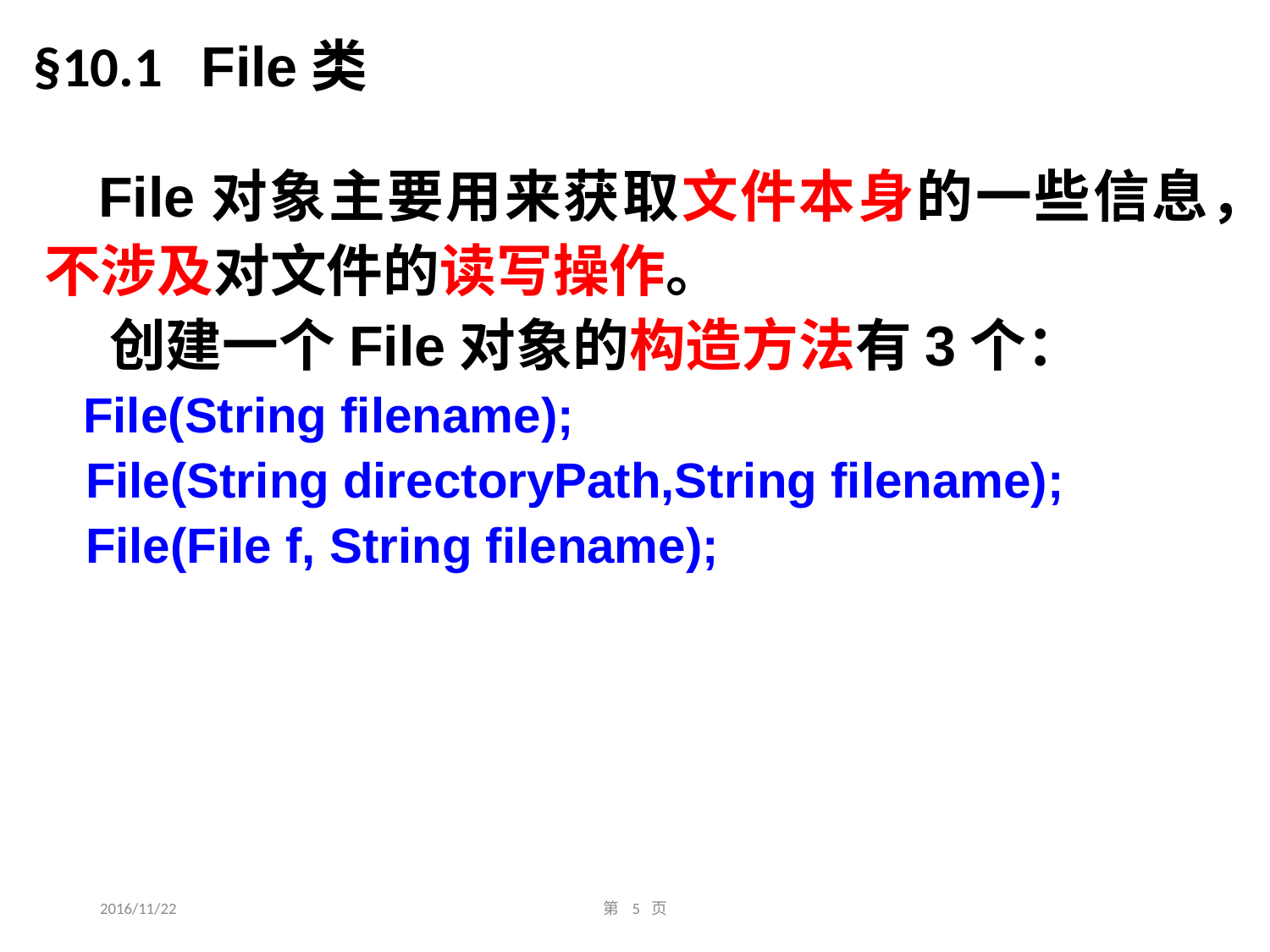

§10.1   File类
   File对象主要用来获取文件本身的一些信息，不涉及对文件的读写操作。
    创建一个File对象的构造方法有3个：
    File(String filename);
   File(String directoryPath,String filename);
   File(File f, String filename);

2016/11/22
第  5  页